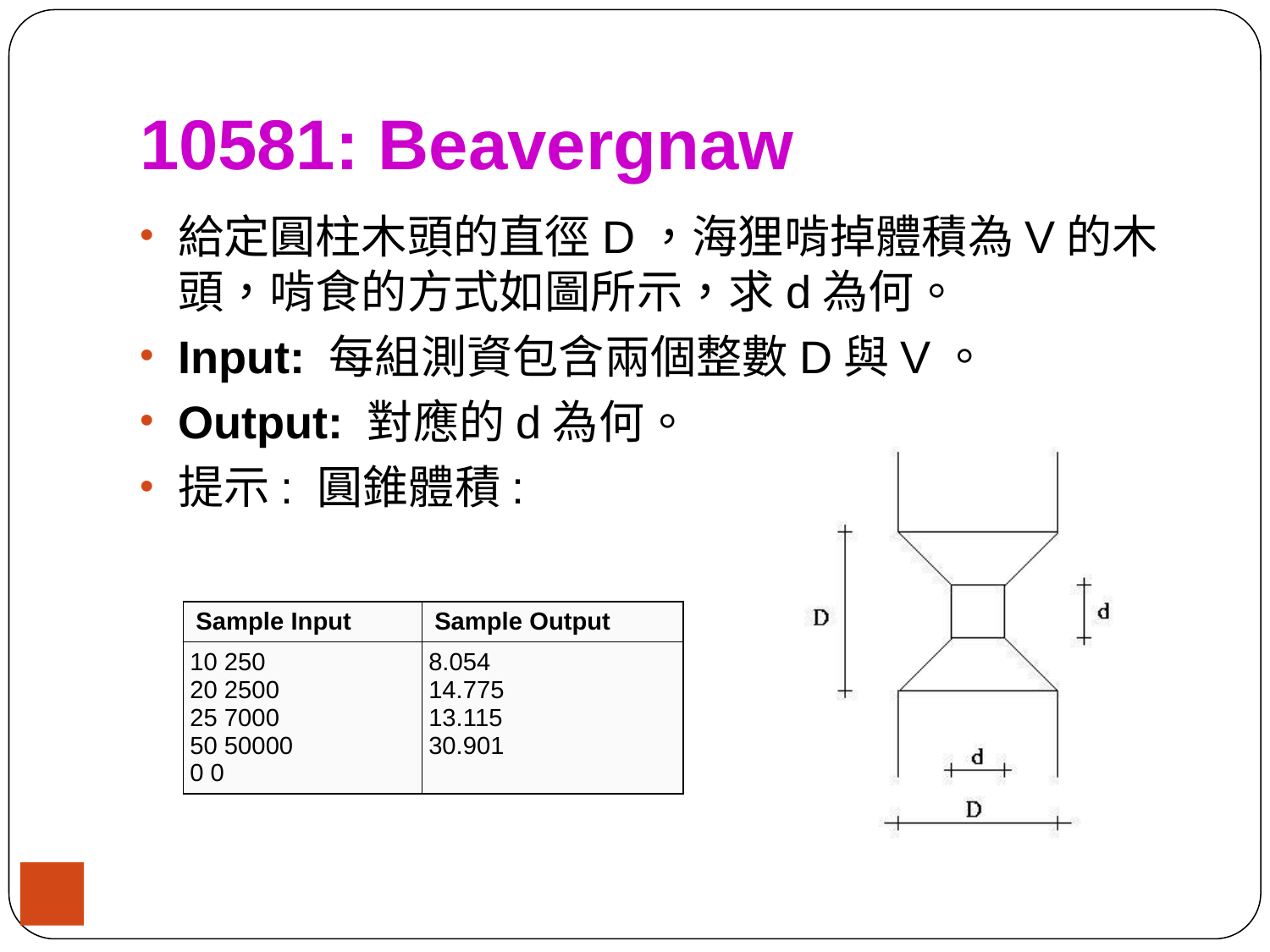

# 10581: Beavergnaw
給定圓柱木頭的直徑D，海狸啃掉體積為V的木頭，啃食的方式如圖所示，求d為何。
Input: 每組測資包含兩個整數D與V。
Output: 對應的d為何。
提示: 圓錐體積:

| Sample Input | Sample Output |
| --- | --- |
| 10 250 20 2500 25 7000 50 50000 0 0 | 8.054 14.775 13.115 30.901 |